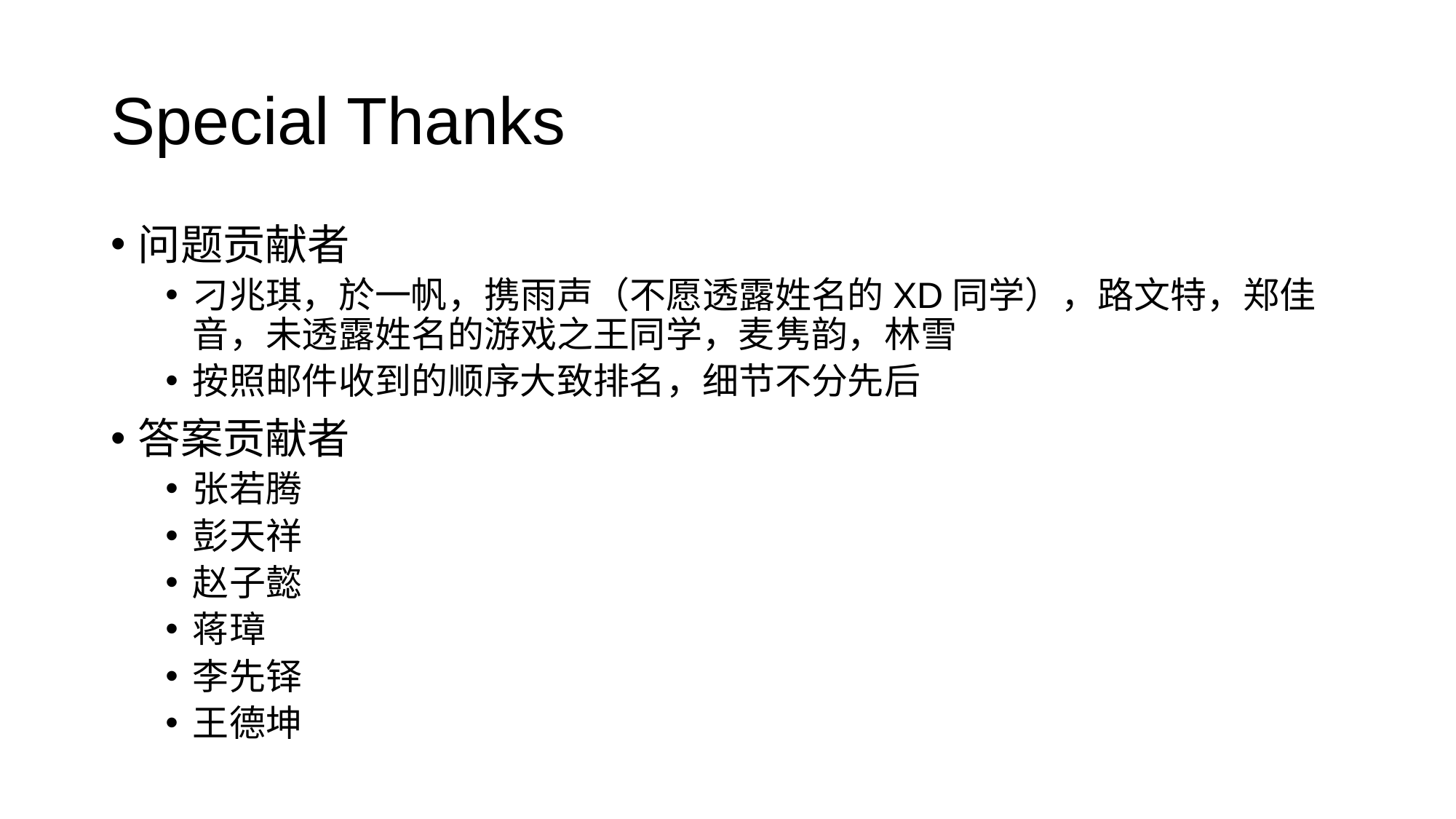

# Special Thanks
问题贡献者
刁兆琪，於一帆，携雨声（不愿透露姓名的XD同学），路文特，郑佳音，未透露姓名的游戏之王同学，麦隽韵，林雪
按照邮件收到的顺序大致排名，细节不分先后
答案贡献者
张若腾
彭天祥
赵子懿
蒋璋
李先铎
王德坤